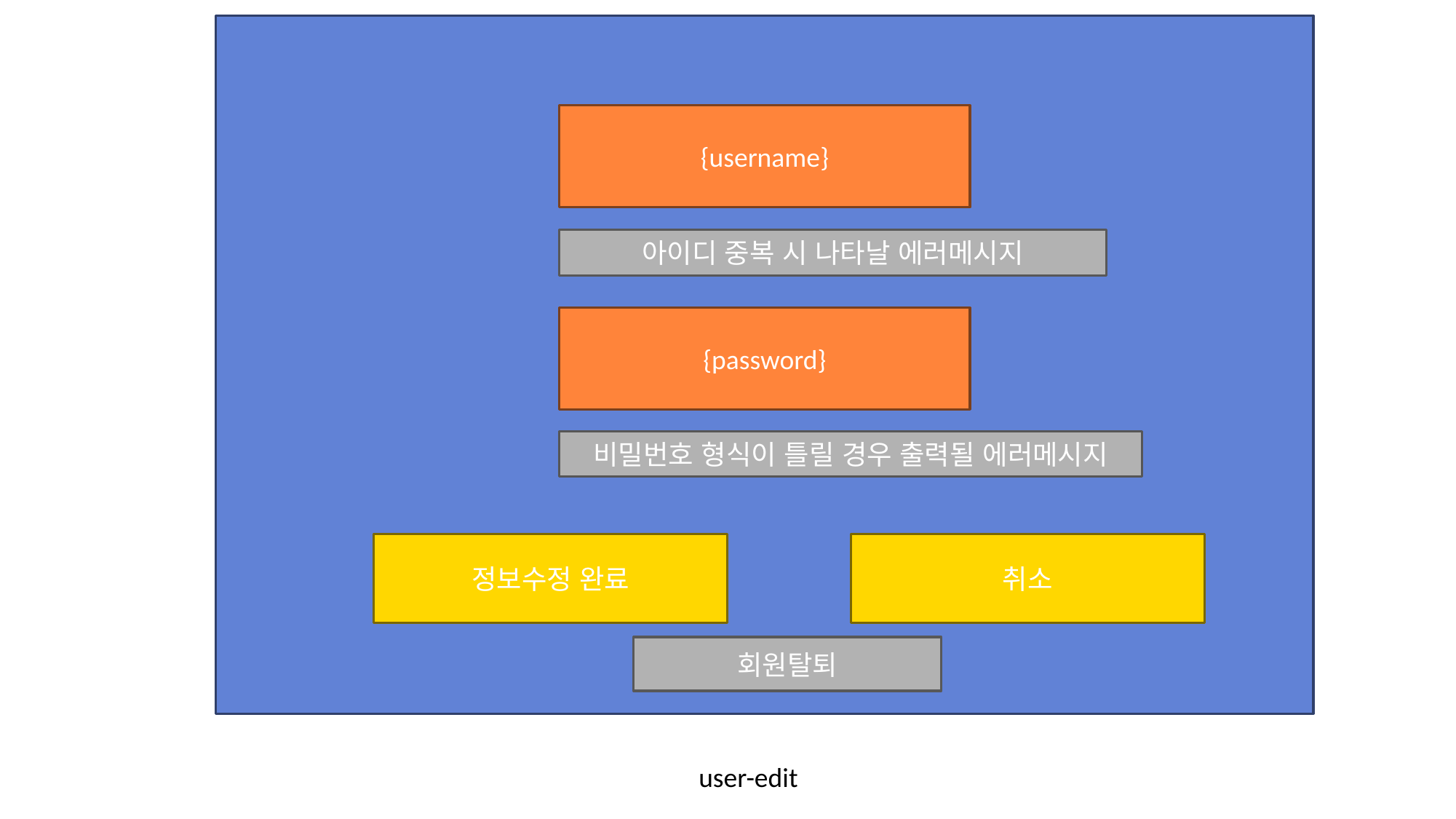

{username}
아이디 중복 시 나타날 에러메시지
{password}
비밀번호 형식이 틀릴 경우 출력될 에러메시지
정보수정 완료
취소
회원탈퇴
user-edit